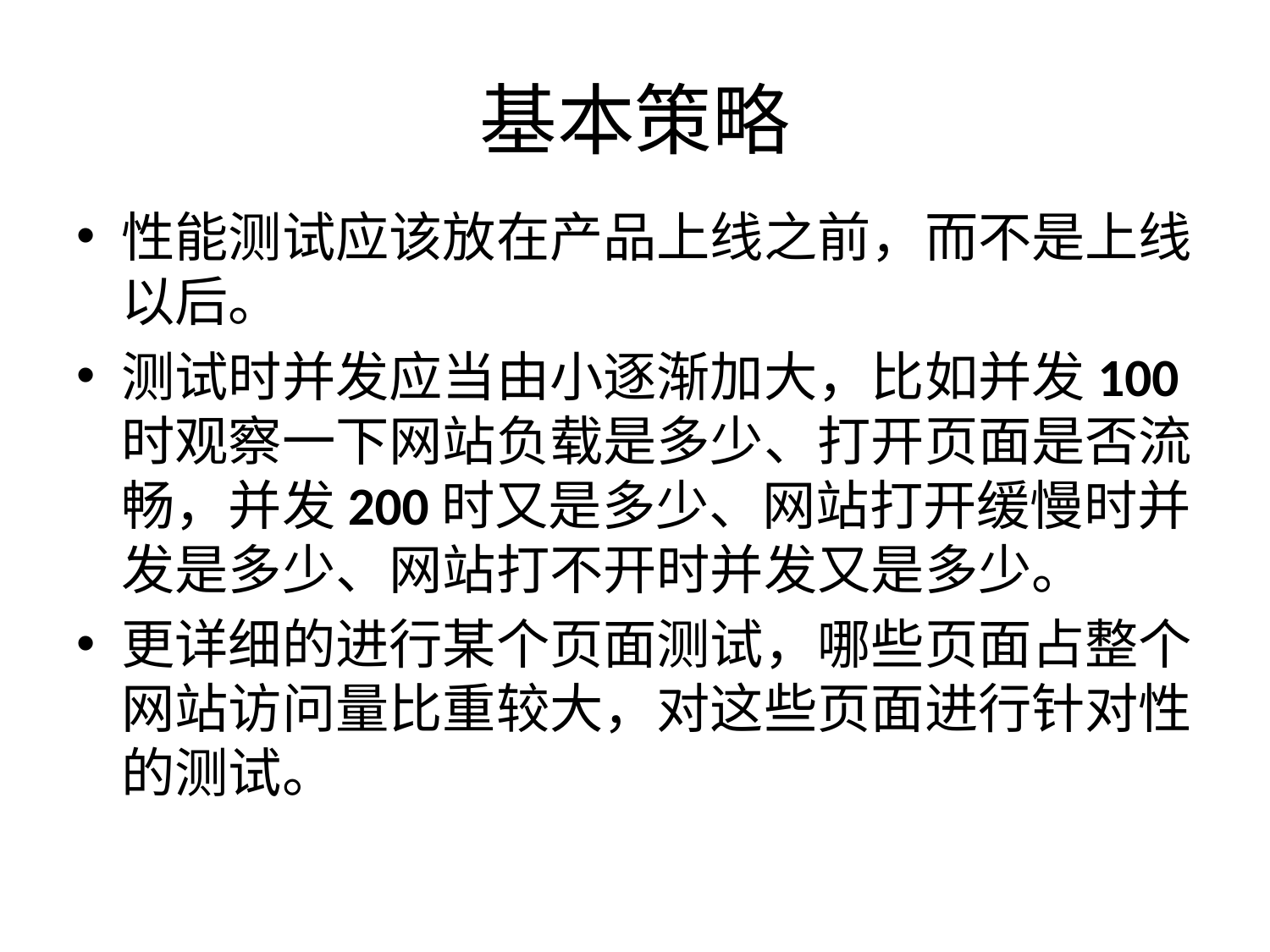

# 基本策略
性能测试应该放在产品上线之前，而不是上线以后。
测试时并发应当由小逐渐加大，比如并发100时观察一下网站负载是多少、打开页面是否流畅，并发200时又是多少、网站打开缓慢时并发是多少、网站打不开时并发又是多少。
更详细的进行某个页面测试，哪些页面占整个网站访问量比重较大，对这些页面进行针对性的测试。